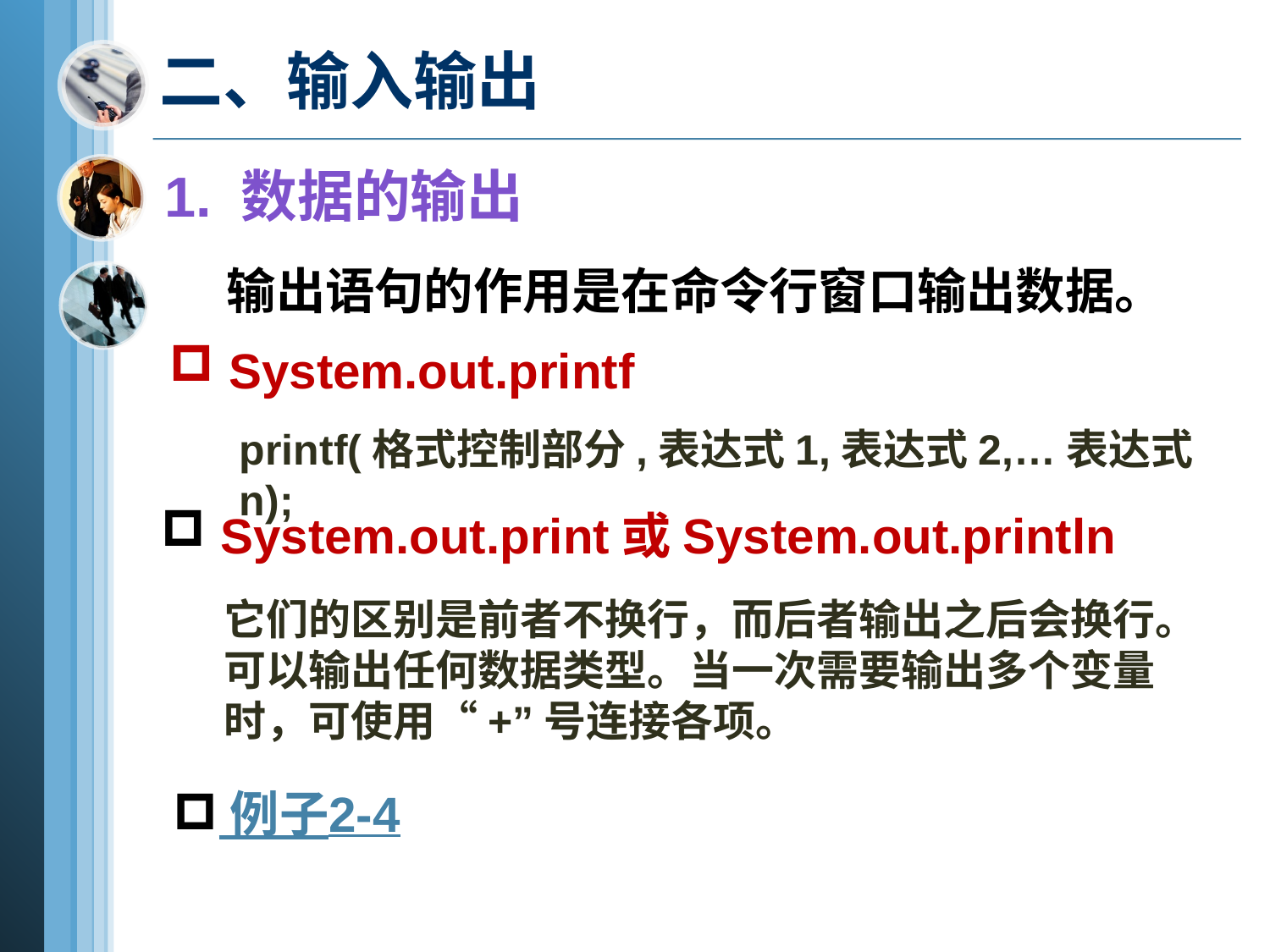

# 二、输入输出
1. 数据的输出
输出语句的作用是在命令行窗口输出数据。
 System.out.printf
printf(格式控制部分,表达式1,表达式2,…表达式n);
 System.out.print或System.out.println
它们的区别是前者不换行，而后者输出之后会换行。可以输出任何数据类型。当一次需要输出多个变量时，可使用“+”号连接各项。

 例子2-4